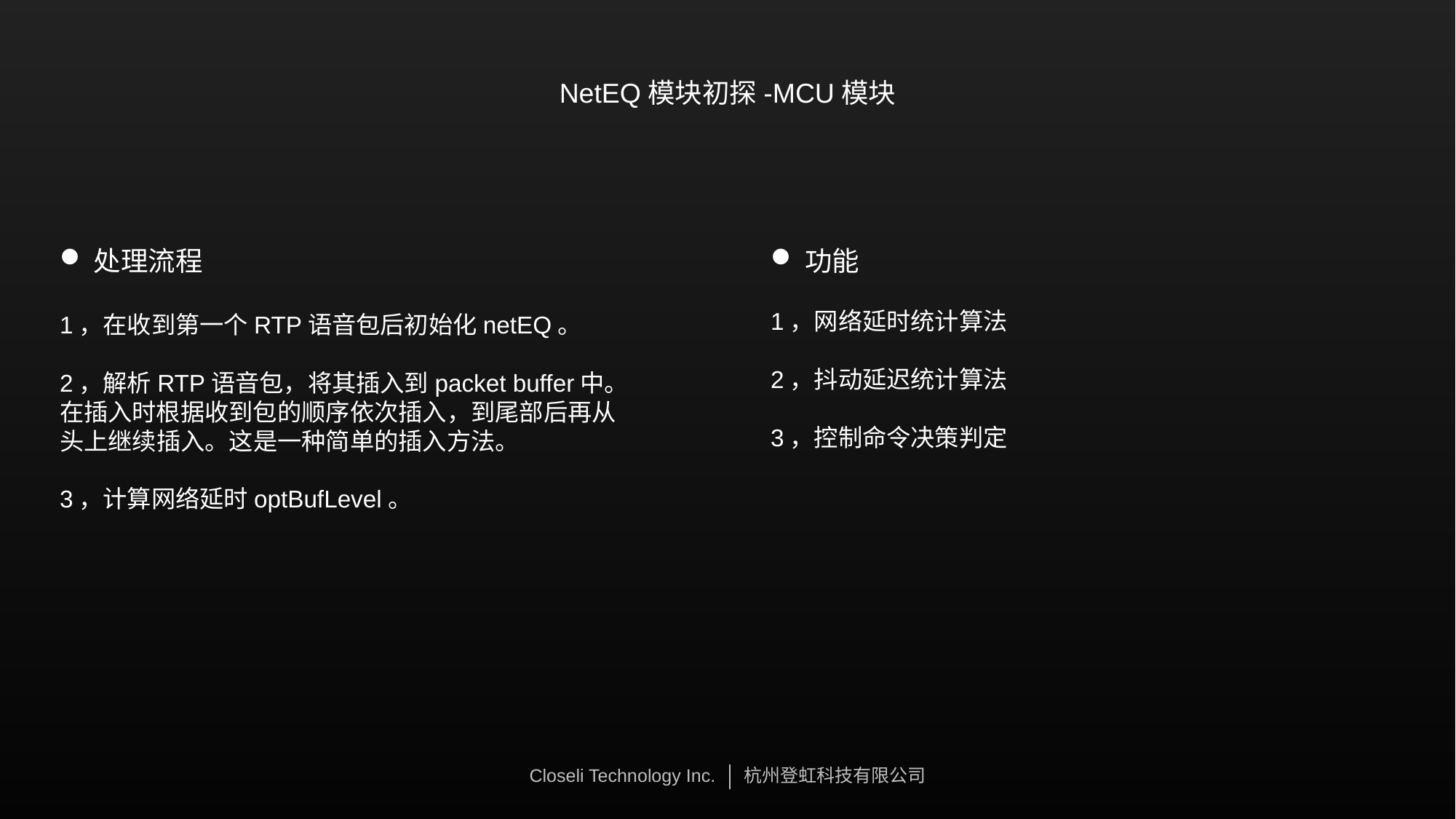

NetEQ模块初探-MCU模块
处理流程

1，在收到第一个RTP语音包后初始化netEQ。

2，解析RTP语音包，将其插入到packet buffer中。在插入时根据收到包的顺序依次插入，到尾部后再从头上继续插入。这是一种简单的插入方法。

3，计算网络延时optBufLevel。
功能

1，网络延时统计算法

2，抖动延迟统计算法

3，控制命令决策判定
14